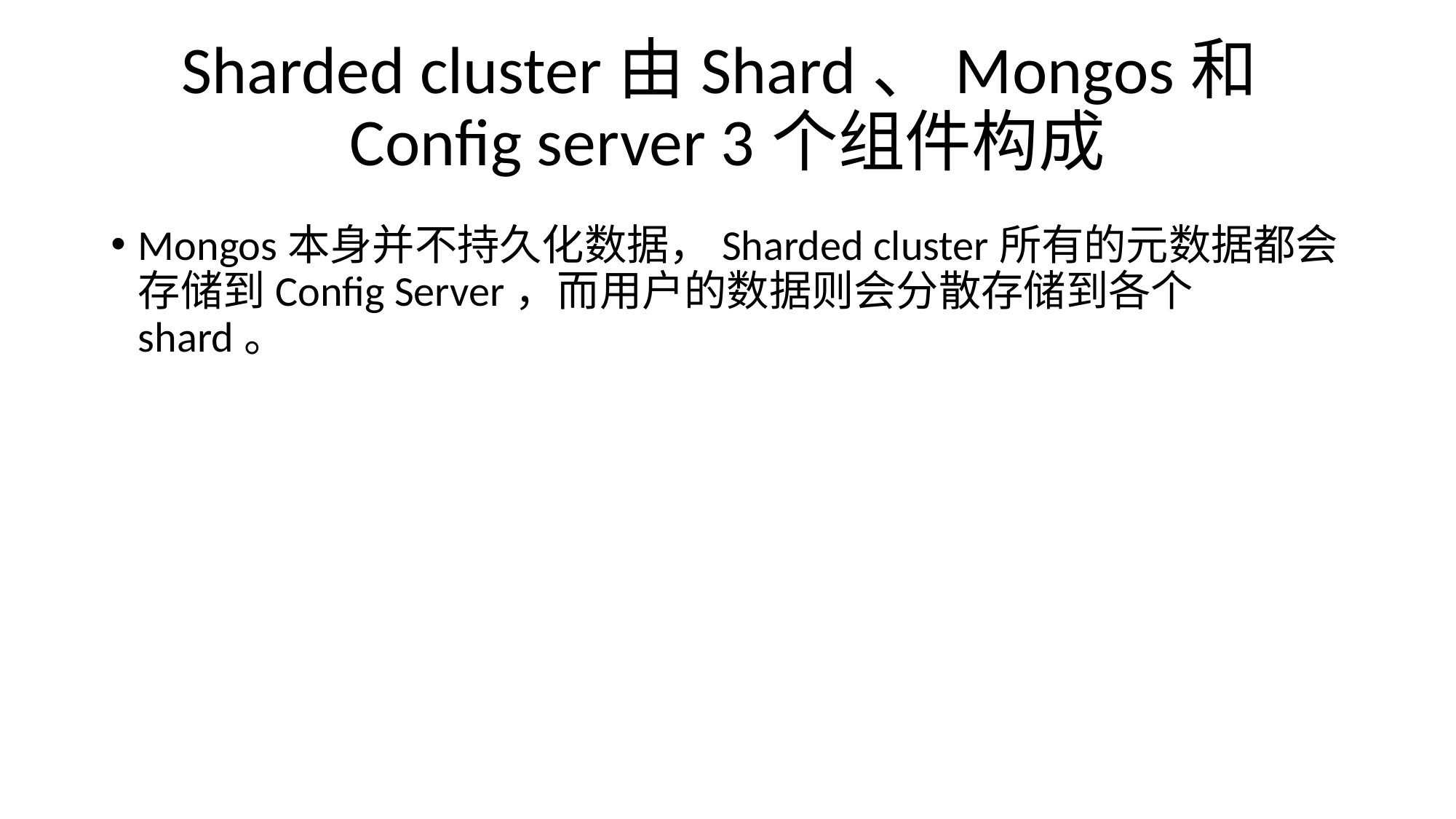

# Sharded cluster由Shard、Mongos和Config server 3个组件构成
Mongos本身并不持久化数据，Sharded cluster所有的元数据都会存储到Config Server，而用户的数据则会分散存储到各个shard。